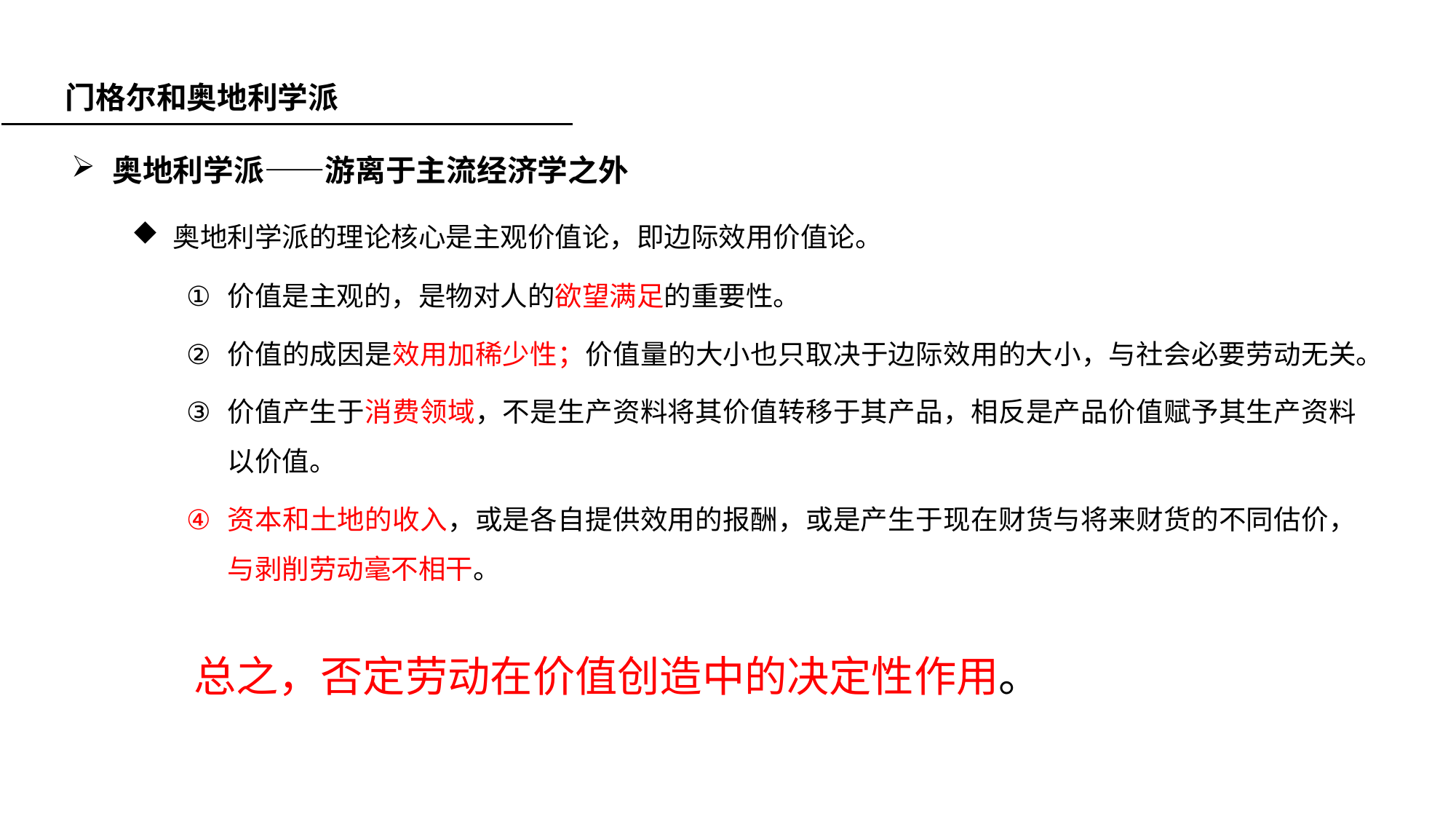

门格尔和奥地利学派
奥地利学派——游离于主流经济学之外
奥地利学派的理论核心是主观价值论，即边际效用价值论。
价值是主观的，是物对人的欲望满足的重要性。
价值的成因是效用加稀少性；价值量的大小也只取决于边际效用的大小，与社会必要劳动无关。
价值产生于消费领域，不是生产资料将其价值转移于其产品，相反是产品价值赋予其生产资料以价值。
资本和土地的收入，或是各自提供效用的报酬，或是产生于现在财货与将来财货的不同估价，与剥削劳动毫不相干。
总之，否定劳动在价值创造中的决定性作用。